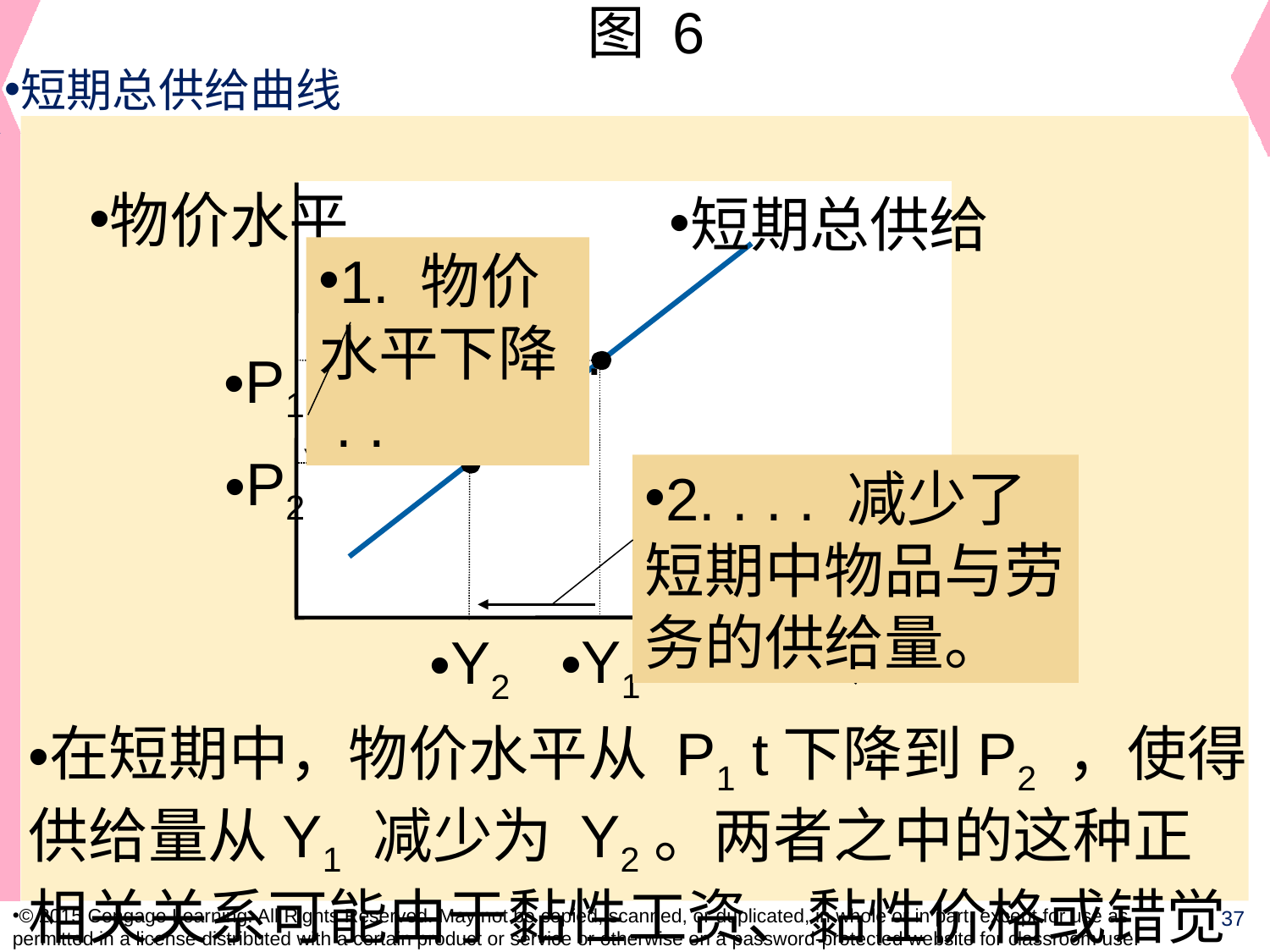

图 6
短期总供给曲线
物价水平

短期总供给
1. 物价水平下降 . . .
P1

Y1
P2

Y2
2. . . . 减少了短期中物品与劳务的供给量。
产量
在短期中，物价水平从 P1 t下降到P2 ，使得供给量从Y1 减少为 Y2。两者之中的这种正相关关系可能由于黏性工资、黏性价格或错觉的存在。随着时间的推移，工资、物价和感觉得到调整，因此这种正相关关系只是暂时的。
37
© 2015 Cengage Learning. All Rights Reserved. May not be copied, scanned, or duplicated, in whole or in part, except for use as permitted in a license distributed with a certain product or service or otherwise on a password-protected website for classroom use.